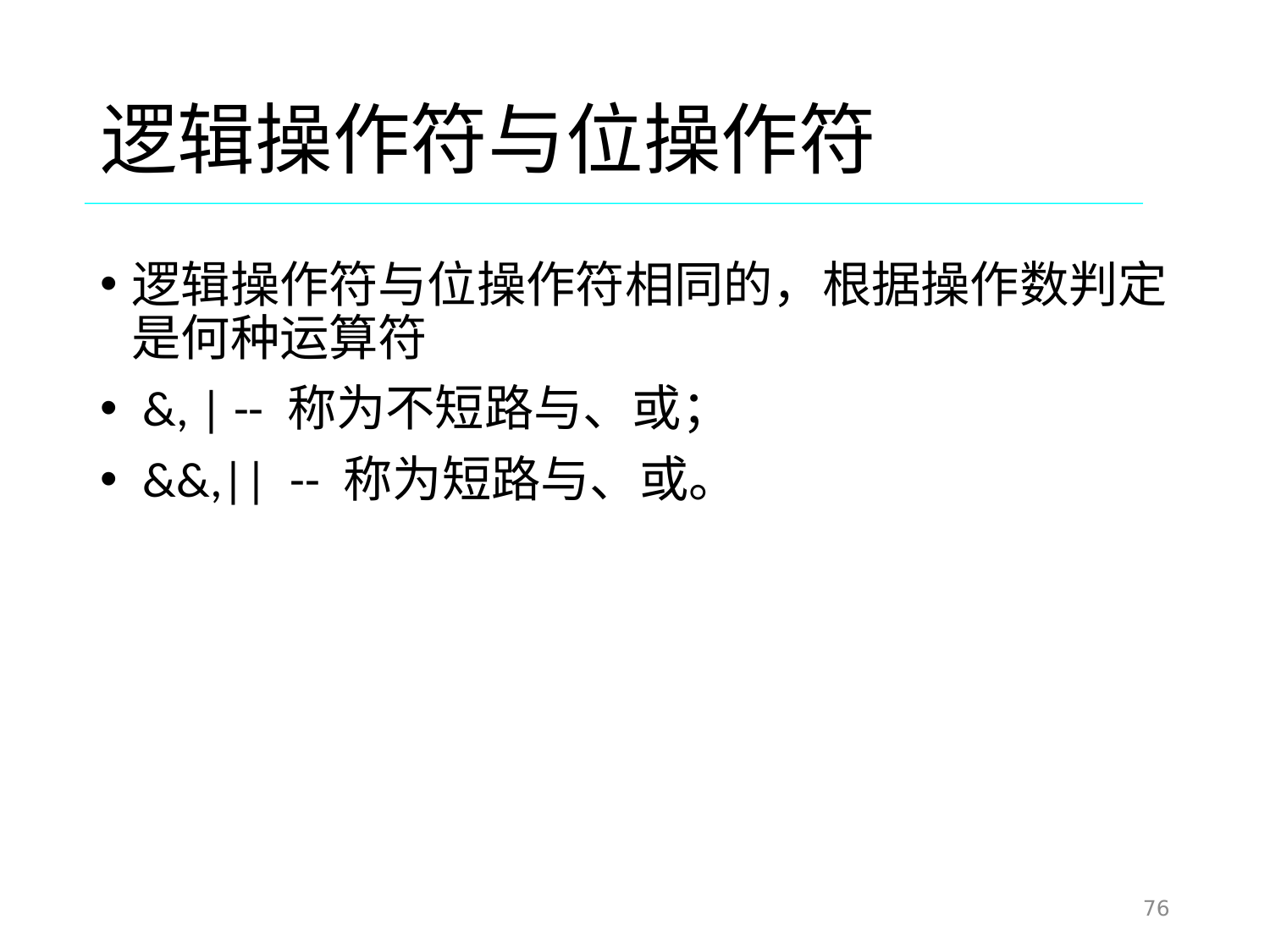

# 逻辑操作符与位操作符

逻辑操作符与位操作符相同的，根据操作数判定是何种运算符
 &, | -- 称为不短路与、或；
 &&,||  -- 称为短路与、或。
76